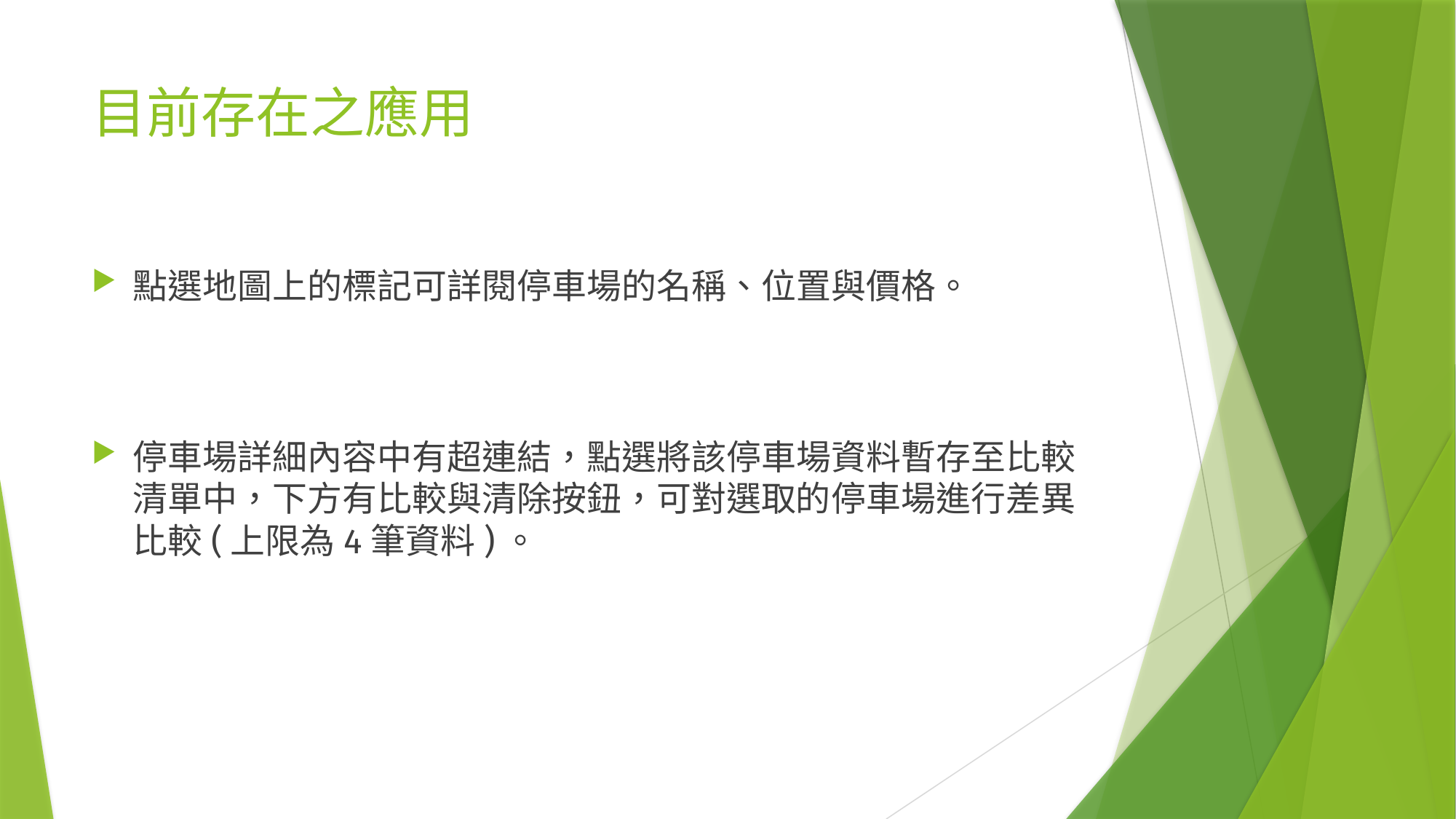

# 目前存在之應用
點選地圖上的標記可詳閱停車場的名稱、位置與價格。

停車場詳細內容中有超連結，點選將該停車場資料暫存至比較清單中，下方有比較與清除按鈕，可對選取的停車場進行差異比較(上限為4筆資料)。